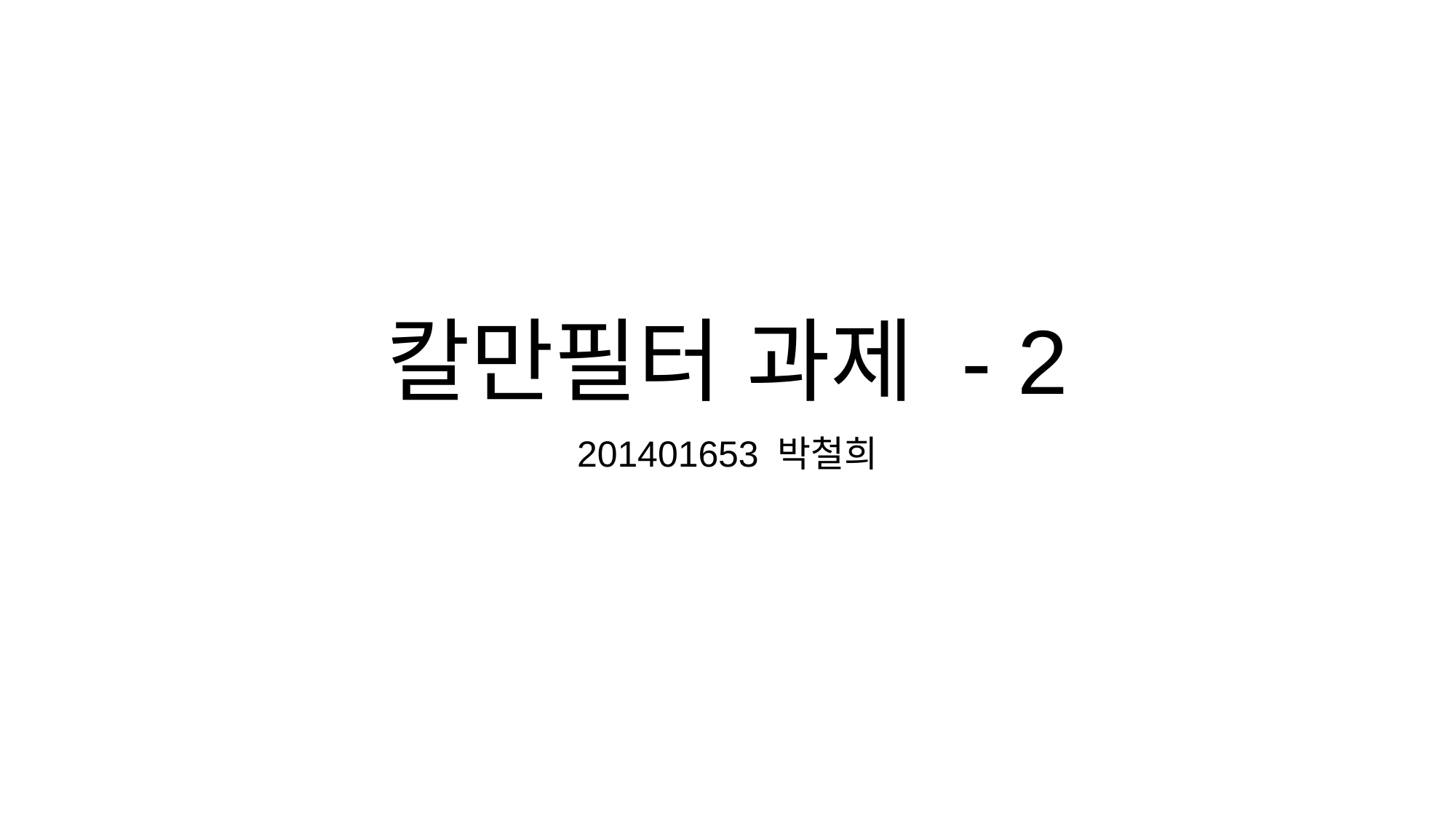

# 칼만필터 과제 - 2
201401653 박철희